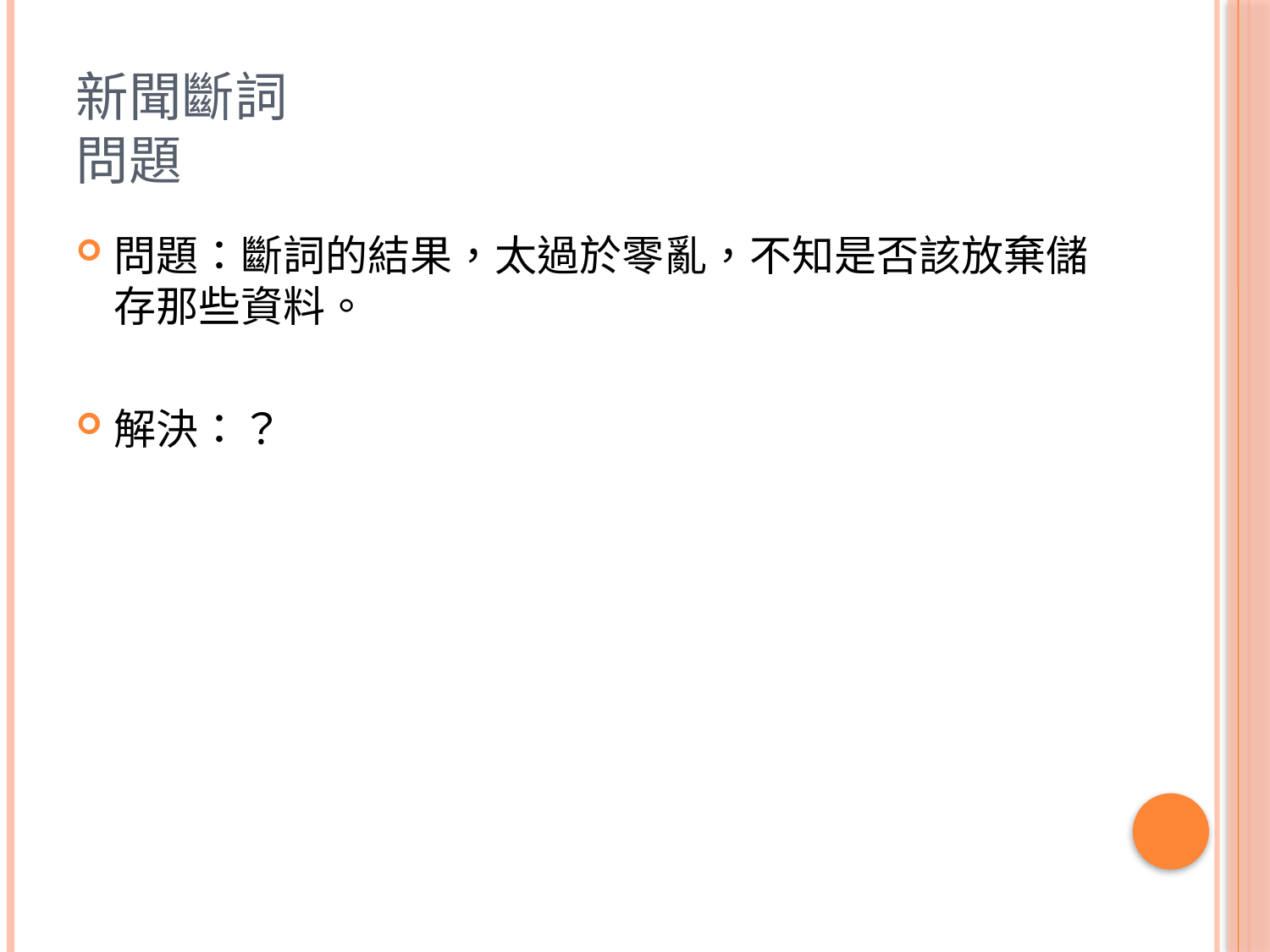

# 新聞斷詞 問題
問題：斷詞的結果，太過於零亂，不知是否該放棄儲存那些資料。

解決：？